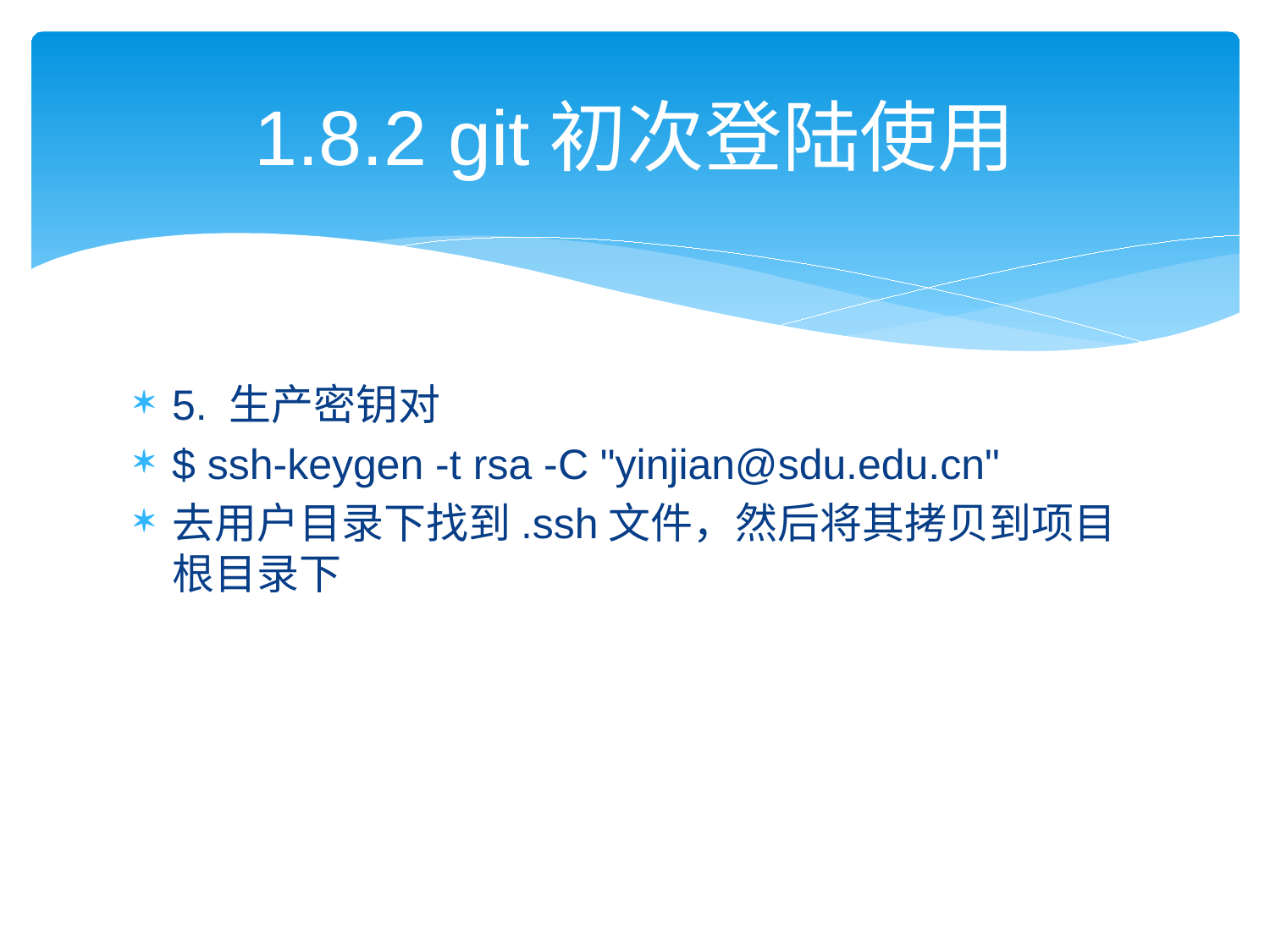

# 1.8.2 git初次登陆使用
5. 生产密钥对
$ ssh-keygen -t rsa -C "yinjian@sdu.edu.cn"
去用户目录下找到.ssh文件，然后将其拷贝到项目根目录下